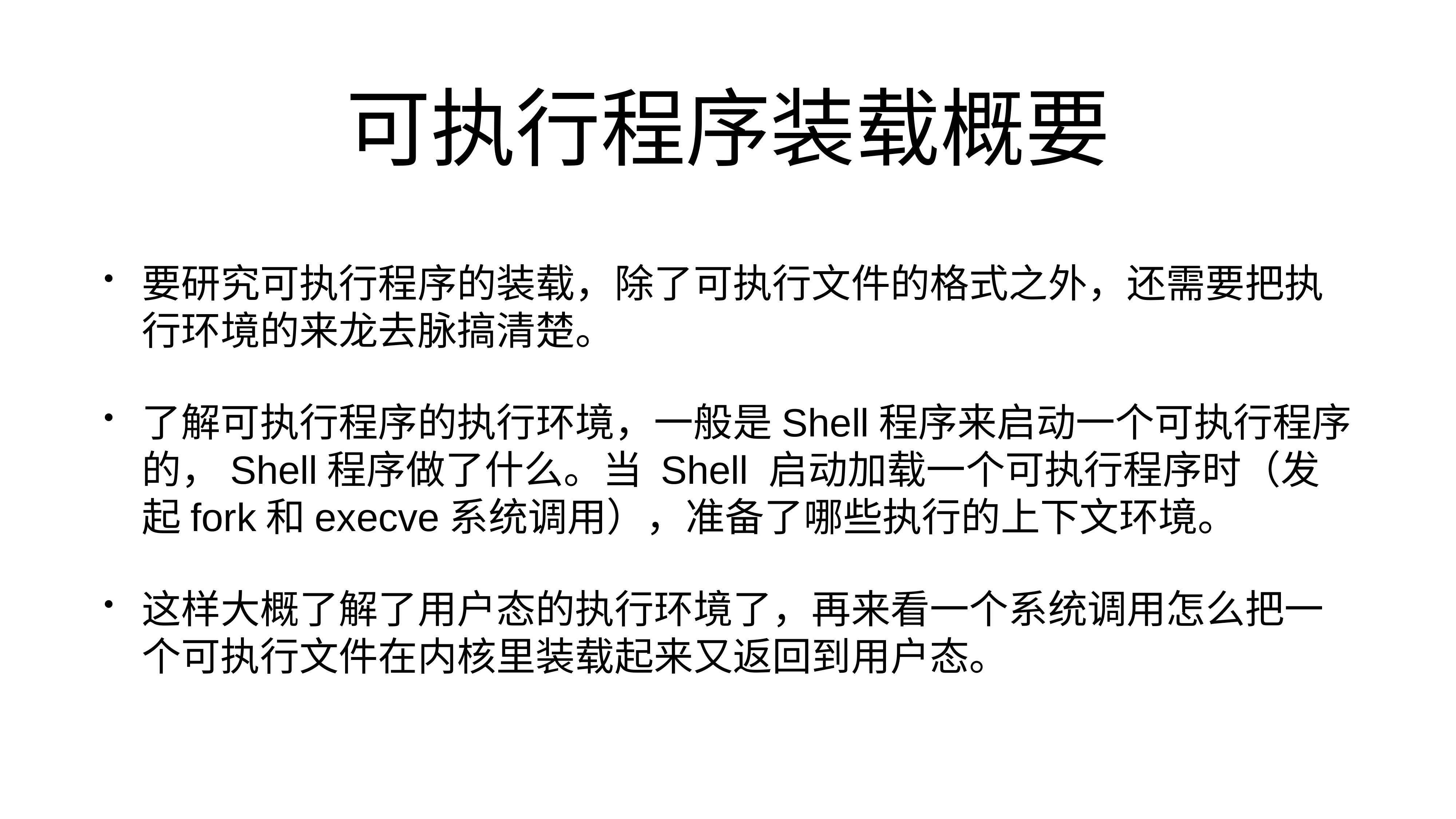

# 可执行程序装载概要
要研究可执行程序的装载，除了可执行文件的格式之外，还需要把执行环境的来龙去脉搞清楚。
了解可执行程序的执行环境，一般是Shell程序来启动一个可执行程序的，Shell程序做了什么。当 Shell 启动加载一个可执行程序时（发起fork和execve系统调用），准备了哪些执行的上下文环境。
这样大概了解了用户态的执行环境了，再来看一个系统调用怎么把一个可执行文件在内核里装载起来又返回到用户态。